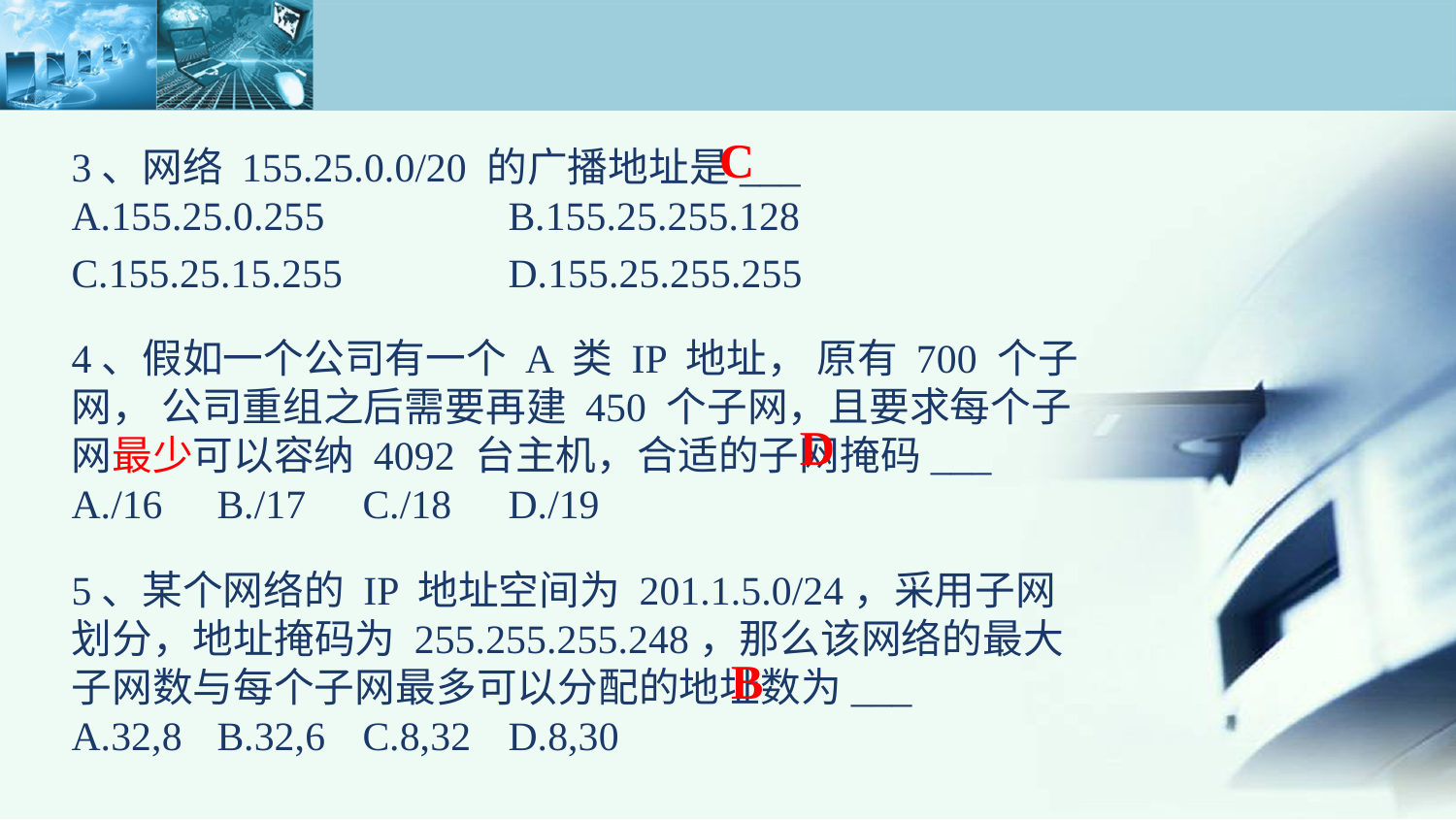

C
3、网络 155.25.0.0/20 的广播地址是___
A.155.25.0.255 		B.155.25.255.128
C.155.25.15.255 		D.155.25.255.255
4、假如一个公司有一个 A 类 IP 地址， 原有 700 个子网， 公司重组之后需要再建 450 个子网，且要求每个子网最少可以容纳 4092 台主机，合适的子网掩码___
A./16 	B./17 	C./18 	D./19

5、某个网络的 IP 地址空间为 201.1.5.0/24，采用子网划分，地址掩码为 255.255.255.248，那么该网络的最大子网数与每个子网最多可以分配的地址数为___
A.32,8 	B.32,6 	C.8,32 	D.8,30
D
B